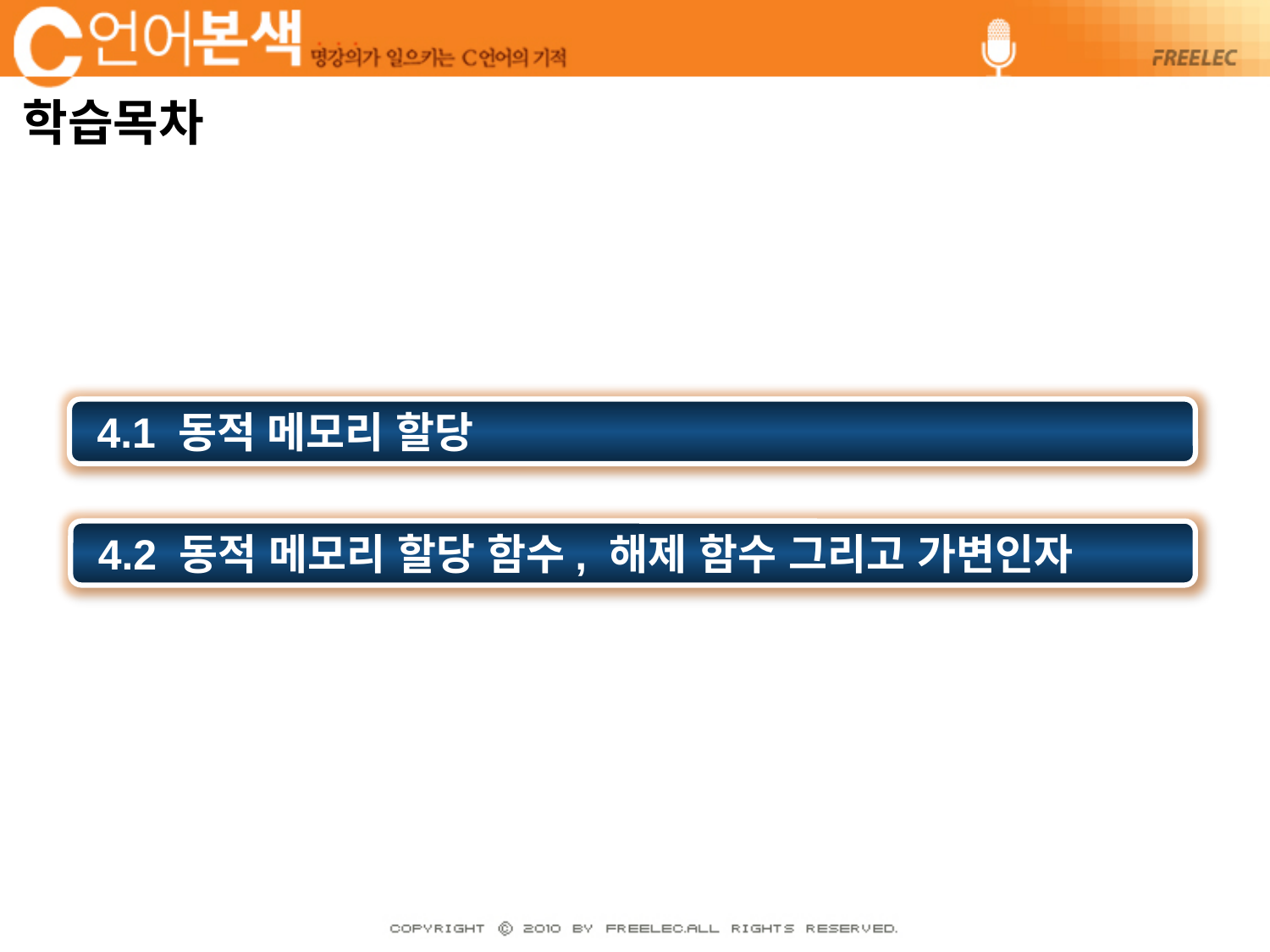

# 학습목차
 4.1 동적 메모리 할당
 4.2 동적 메모리 할당 함수, 해제 함수 그리고 가변인자